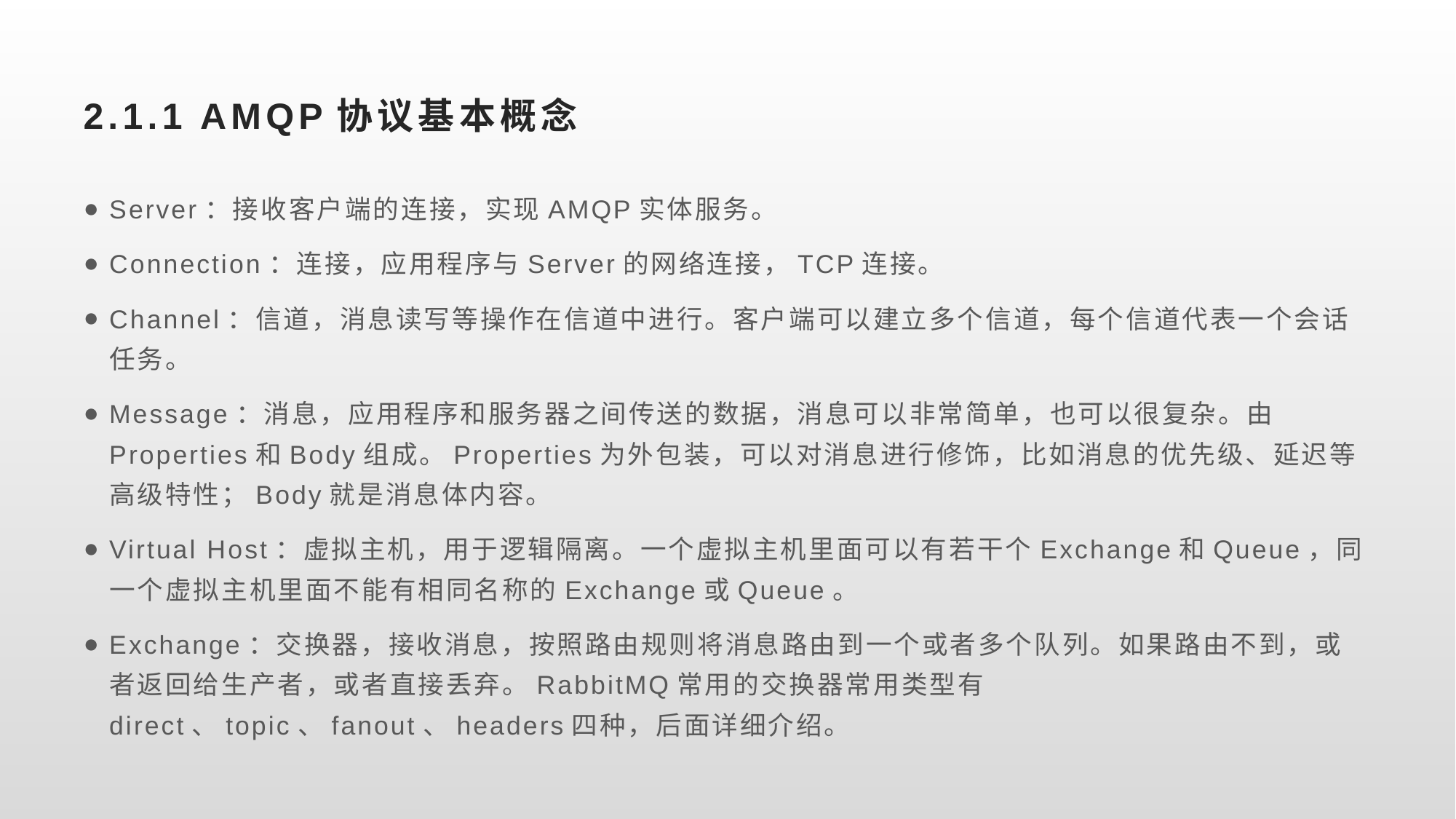

# 2.1.1 AMQP协议基本概念
Server：接收客户端的连接，实现AMQP实体服务。
Connection：连接，应用程序与Server的网络连接，TCP连接。
Channel：信道，消息读写等操作在信道中进行。客户端可以建立多个信道，每个信道代表一个会话任务。
Message：消息，应用程序和服务器之间传送的数据，消息可以非常简单，也可以很复杂。由Properties和Body组成。Properties为外包装，可以对消息进行修饰，比如消息的优先级、延迟等高级特性；Body就是消息体内容。
Virtual Host：虚拟主机，用于逻辑隔离。一个虚拟主机里面可以有若干个Exchange和Queue，同一个虚拟主机里面不能有相同名称的Exchange或Queue。
Exchange：交换器，接收消息，按照路由规则将消息路由到一个或者多个队列。如果路由不到，或者返回给生产者，或者直接丢弃。RabbitMQ常用的交换器常用类型有direct、topic、fanout、headers四种，后面详细介绍。